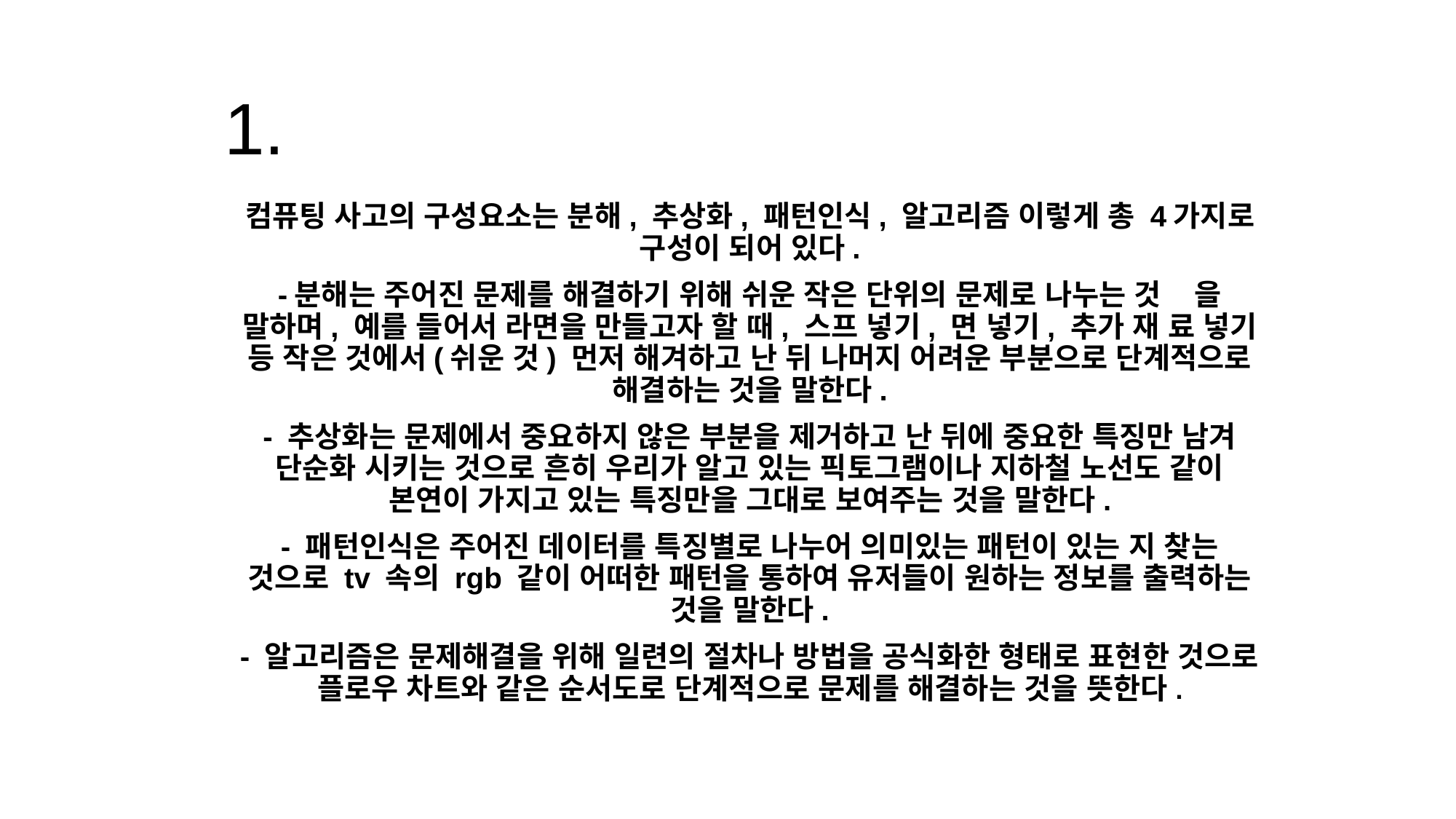

# 1.
컴퓨팅 사고의 구성요소는 분해, 추상화, 패턴인식, 알고리즘 이렇게 총 4가지로 구성이 되어 있다.
-분해는 주어진 문제를 해결하기 위해 쉬운 작은 단위의 문제로 나누는 것    을 말하며, 예를 들어서 라면을 만들고자 할 때, 스프 넣기, 면 넣기, 추가 재 료 넣기 등 작은 것에서(쉬운 것) 먼저 해겨하고 난 뒤 나머지 어려운 부분으로 단계적으로 해결하는 것을 말한다.
- 추상화는 문제에서 중요하지 않은 부분을 제거하고 난 뒤에 중요한 특징만 남겨 단순화 시키는 것으로 흔히 우리가 알고 있는 픽토그램이나 지하철 노선도 같이 본연이 가지고 있는 특징만을 그대로 보여주는 것을 말한다.
- 패턴인식은 주어진 데이터를 특징별로 나누어 의미있는 패턴이 있는 지 찾는 것으로 tv 속의 rgb 같이 어떠한 패턴을 통하여 유저들이 원하는 정보를 출력하는 것을 말한다.
- 알고리즘은 문제해결을 위해 일련의 절차나 방법을 공식화한 형태로 표현한 것으로 플로우 차트와 같은 순서도로 단계적으로 문제를 해결하는 것을 뜻한다.